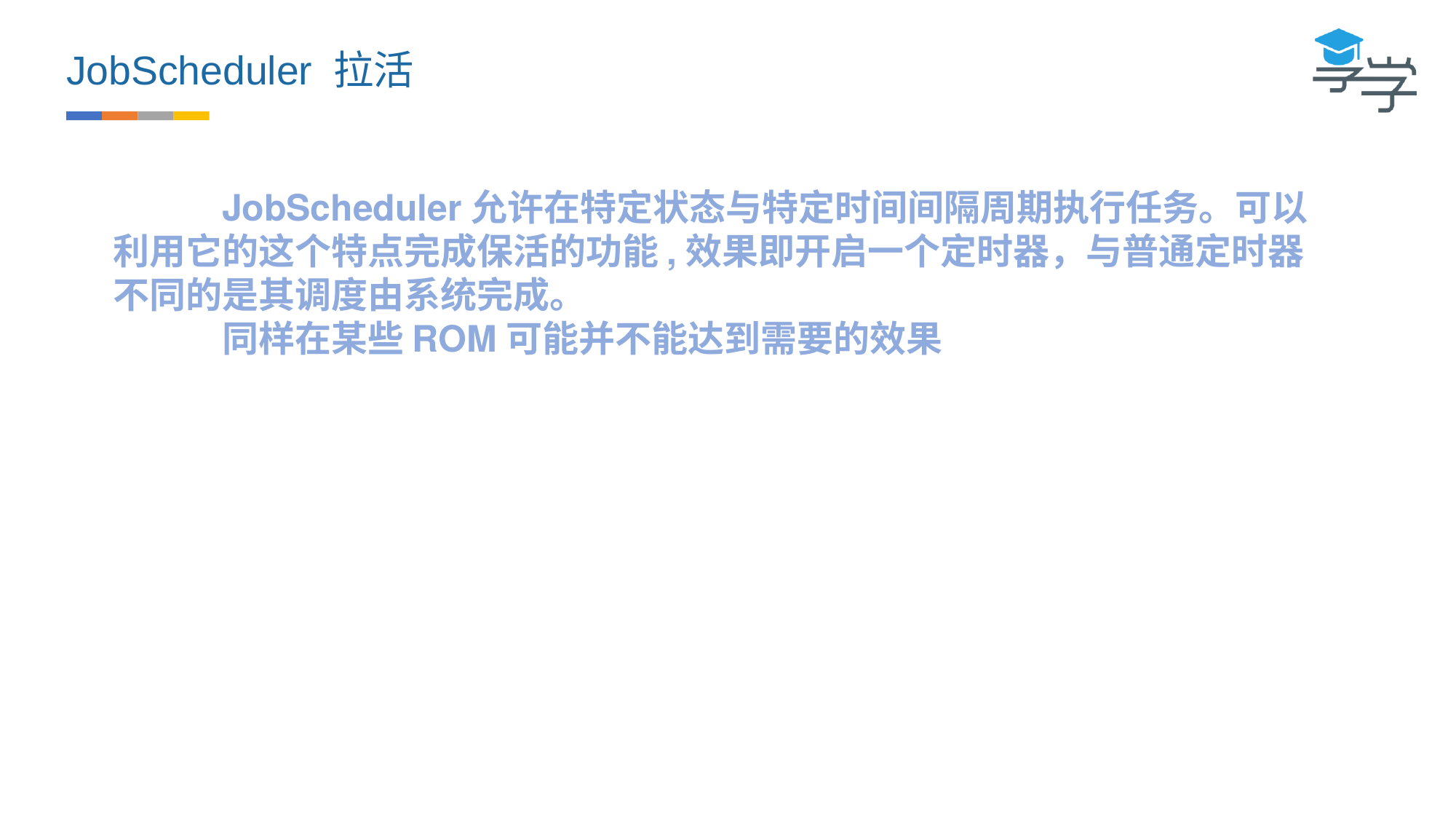

JobScheduler 拉活

	JobScheduler允许在特定状态与特定时间间隔周期执行任务。可以利用它的这个特点完成保活的功能,效果即开启一个定时器，与普通定时器不同的是其调度由系统完成。
	同样在某些ROM可能并不能达到需要的效果